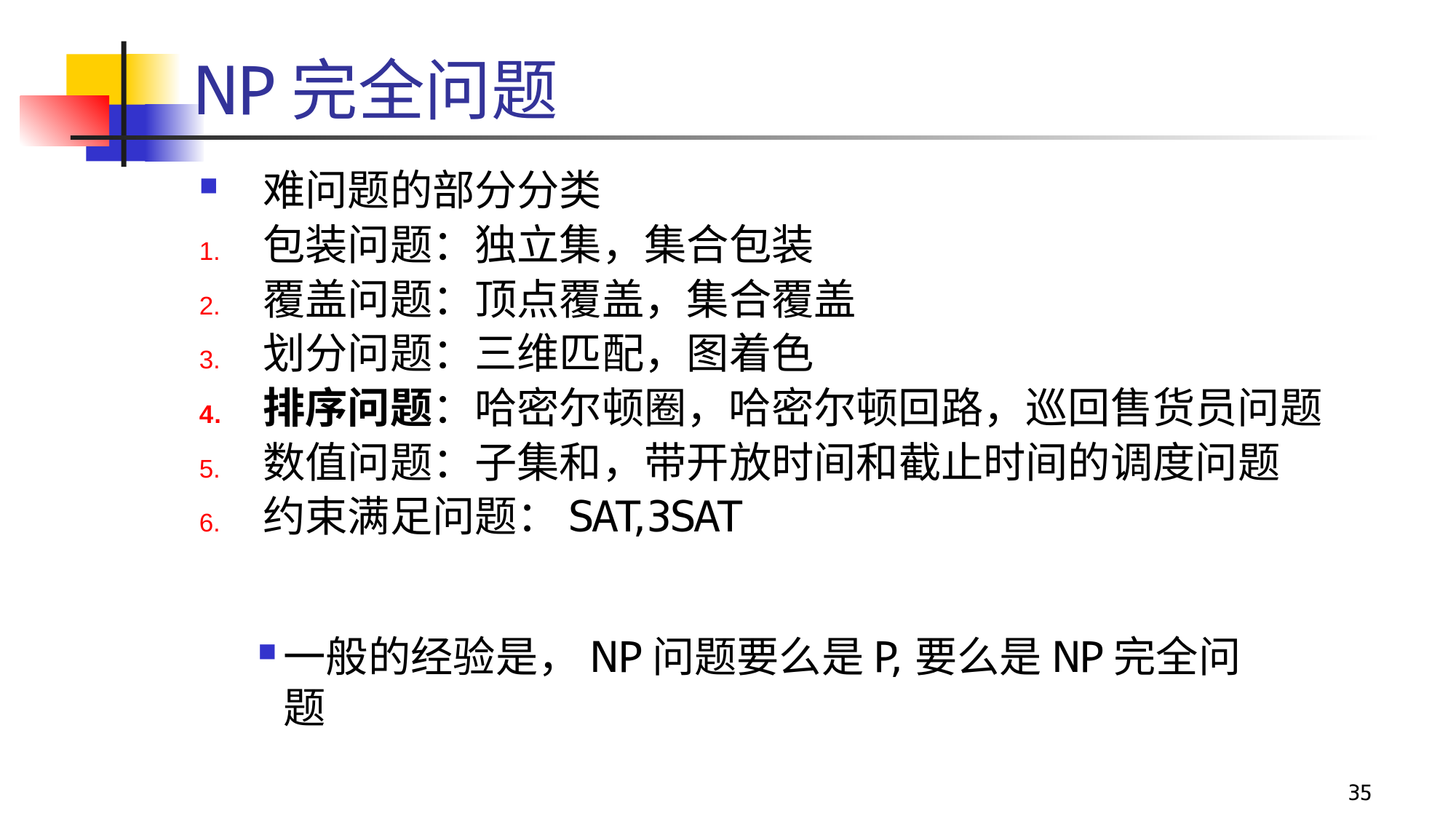

# NP完全问题
难问题的部分分类
包装问题：独立集，集合包装
覆盖问题：顶点覆盖，集合覆盖
划分问题：三维匹配，图着色
排序问题：哈密尔顿圈，哈密尔顿回路，巡回售货员问题
数值问题：子集和，带开放时间和截止时间的调度问题
约束满足问题：SAT,3SAT

一般的经验是，NP问题要么是P,要么是NP完全问题
35